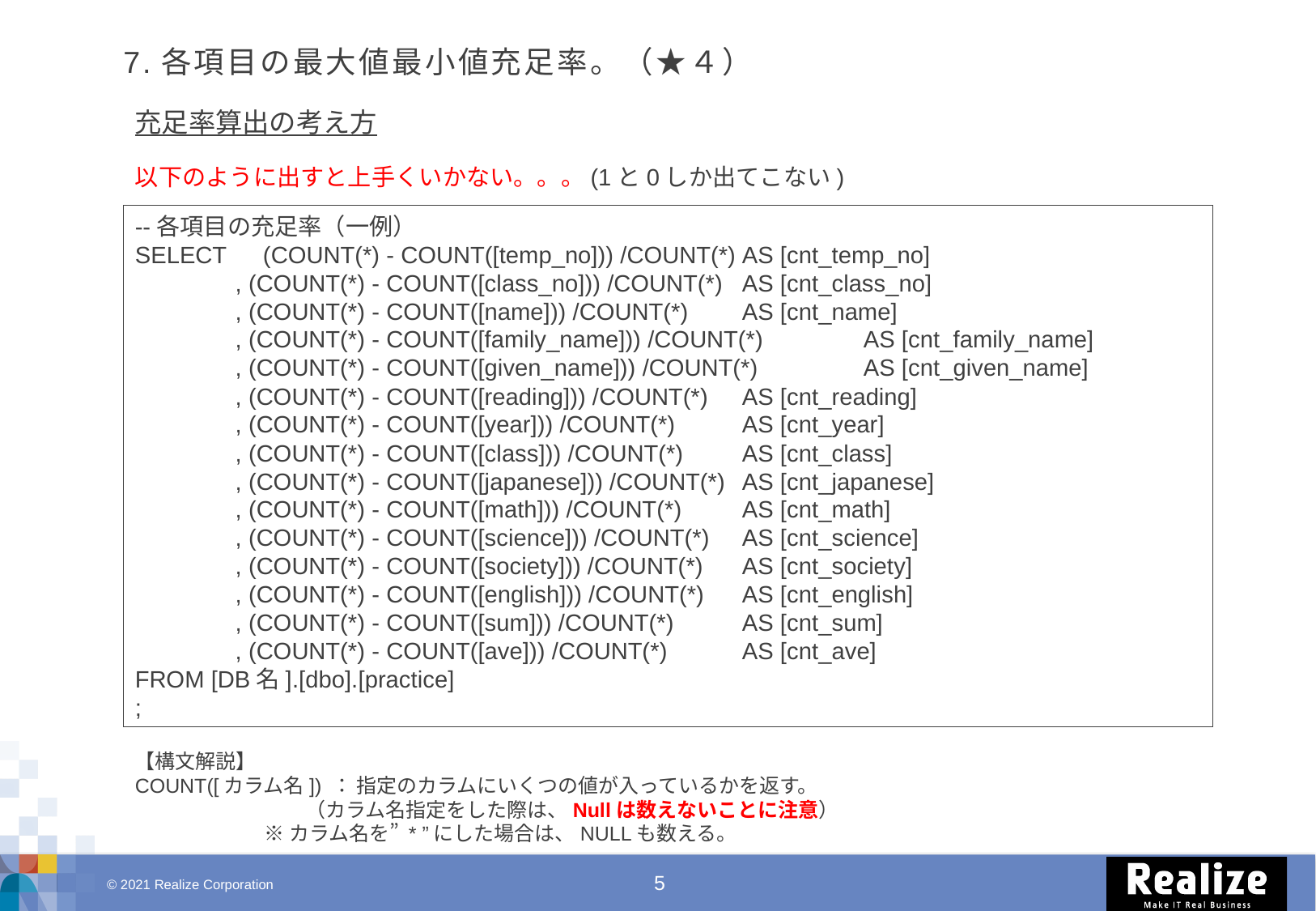

# 7.各項目の最大値最小値充足率。（★４）
充足率算出の考え方

以下のように出すと上手くいかない。。。(1と0しか出てこない)
--各項目の充足率（一例）
SELECT	 (COUNT(*) - COUNT([temp_no])) /COUNT(*)	AS [cnt_temp_no]
               , (COUNT(*) - COUNT([class_no])) /COUNT(*) 	AS [cnt_class_no]
               , (COUNT(*) - COUNT([name])) /COUNT(*) 	AS [cnt_name]
               , (COUNT(*) - COUNT([family_name])) /COUNT(*) 	AS [cnt_family_name]
               , (COUNT(*) - COUNT([given_name])) /COUNT(*) 	AS [cnt_given_name]
               , (COUNT(*) - COUNT([reading])) /COUNT(*) 	AS [cnt_reading]
               , (COUNT(*) - COUNT([year])) /COUNT(*) 	AS [cnt_year]
               , (COUNT(*) - COUNT([class])) /COUNT(*) 	AS [cnt_class]
               , (COUNT(*) - COUNT([japanese])) /COUNT(*) 	AS [cnt_japanese]
               , (COUNT(*) - COUNT([math])) /COUNT(*) 	AS [cnt_math]
               , (COUNT(*) - COUNT([science])) /COUNT(*) 	AS [cnt_science]
               , (COUNT(*) - COUNT([society])) /COUNT(*) 	AS [cnt_society]
               , (COUNT(*) - COUNT([english])) /COUNT(*) 	AS [cnt_english]
               , (COUNT(*) - COUNT([sum])) /COUNT(*) 	AS [cnt_sum]
               , (COUNT(*) - COUNT([ave])) /COUNT(*) 	AS [cnt_ave]
FROM [DB名].[dbo].[practice]
;
【構文解説】
COUNT([カラム名]) ： 指定のカラムにいくつの値が入っているかを返す。
	          （カラム名指定をした際は、Nullは数えないことに注意）
                             ※カラム名を” * ”にした場合は、NULLも数える。